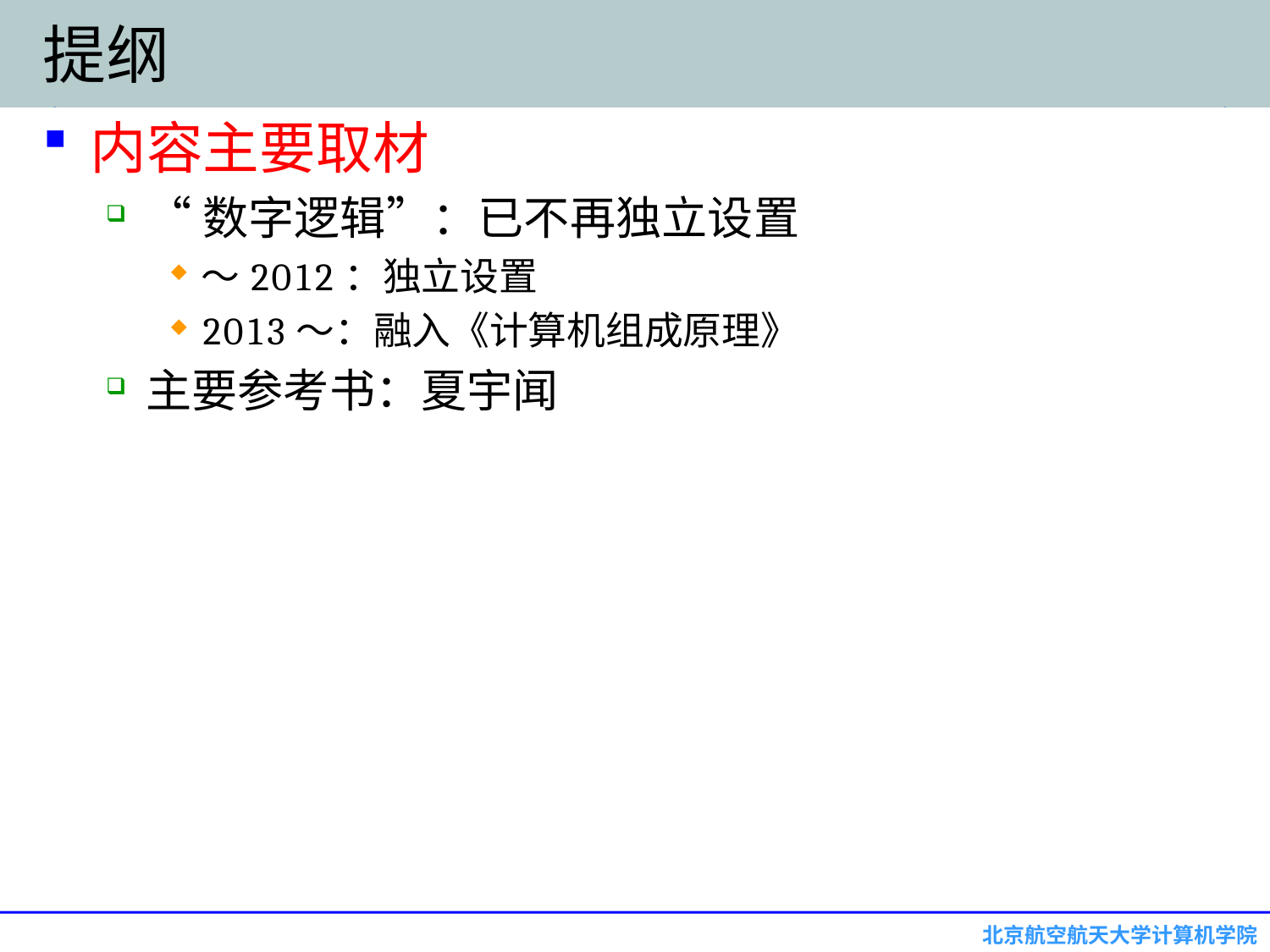

# 提纲
内容主要取材
“数字逻辑”：已不再独立设置
～2012：独立设置
2013～：融入《计算机组成原理》
主要参考书：夏宇闻